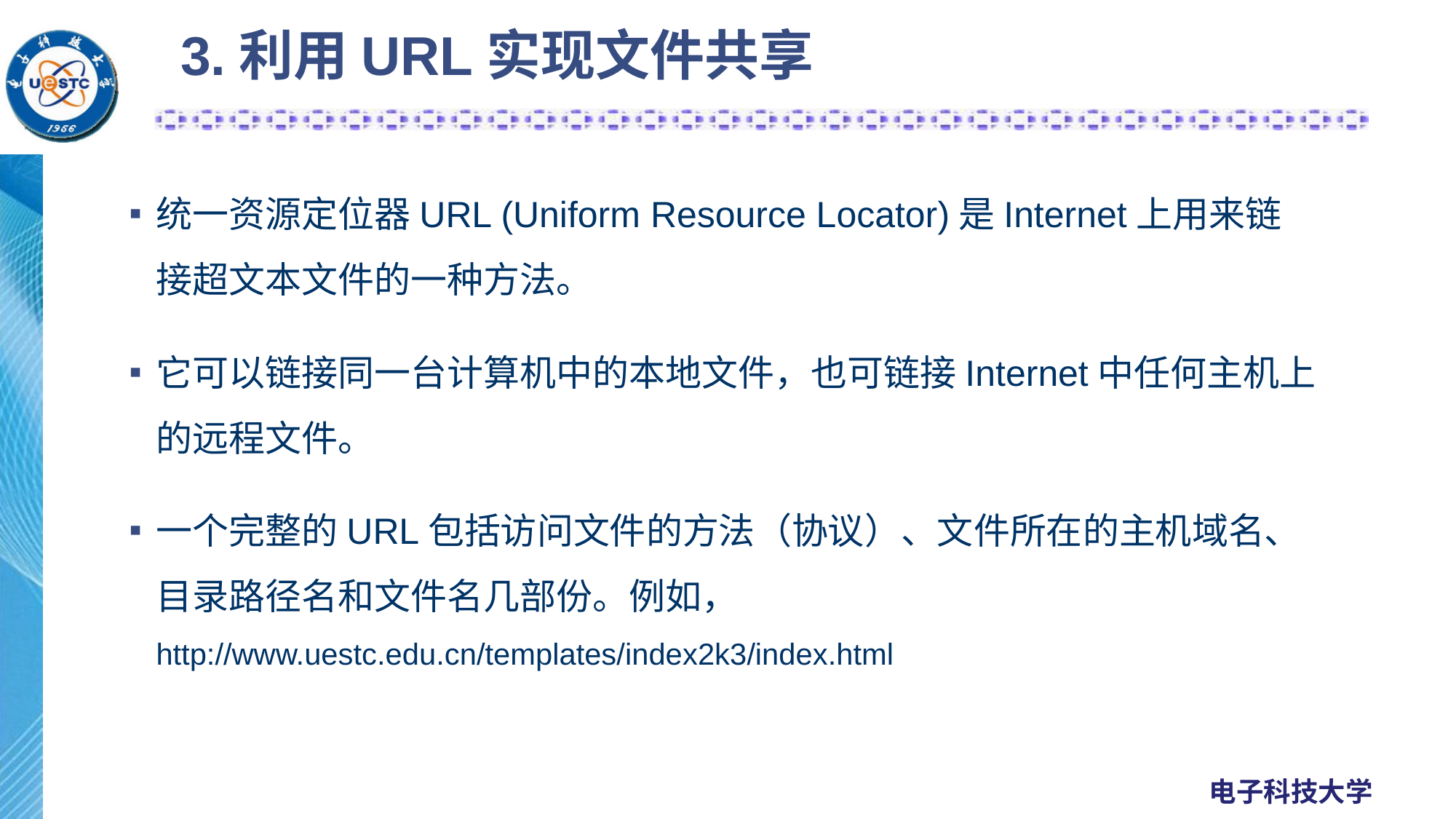

# 3.利用URL实现文件共享
统一资源定位器URL (Uniform Resource Locator)是Internet上用来链接超文本文件的一种方法。
它可以链接同一台计算机中的本地文件，也可链接Internet中任何主机上的远程文件。
一个完整的URL包括访问文件的方法（协议）、文件所在的主机域名、目录路径名和文件名几部份。例如， http://www.uestc.edu.cn/templates/index2k3/index.html